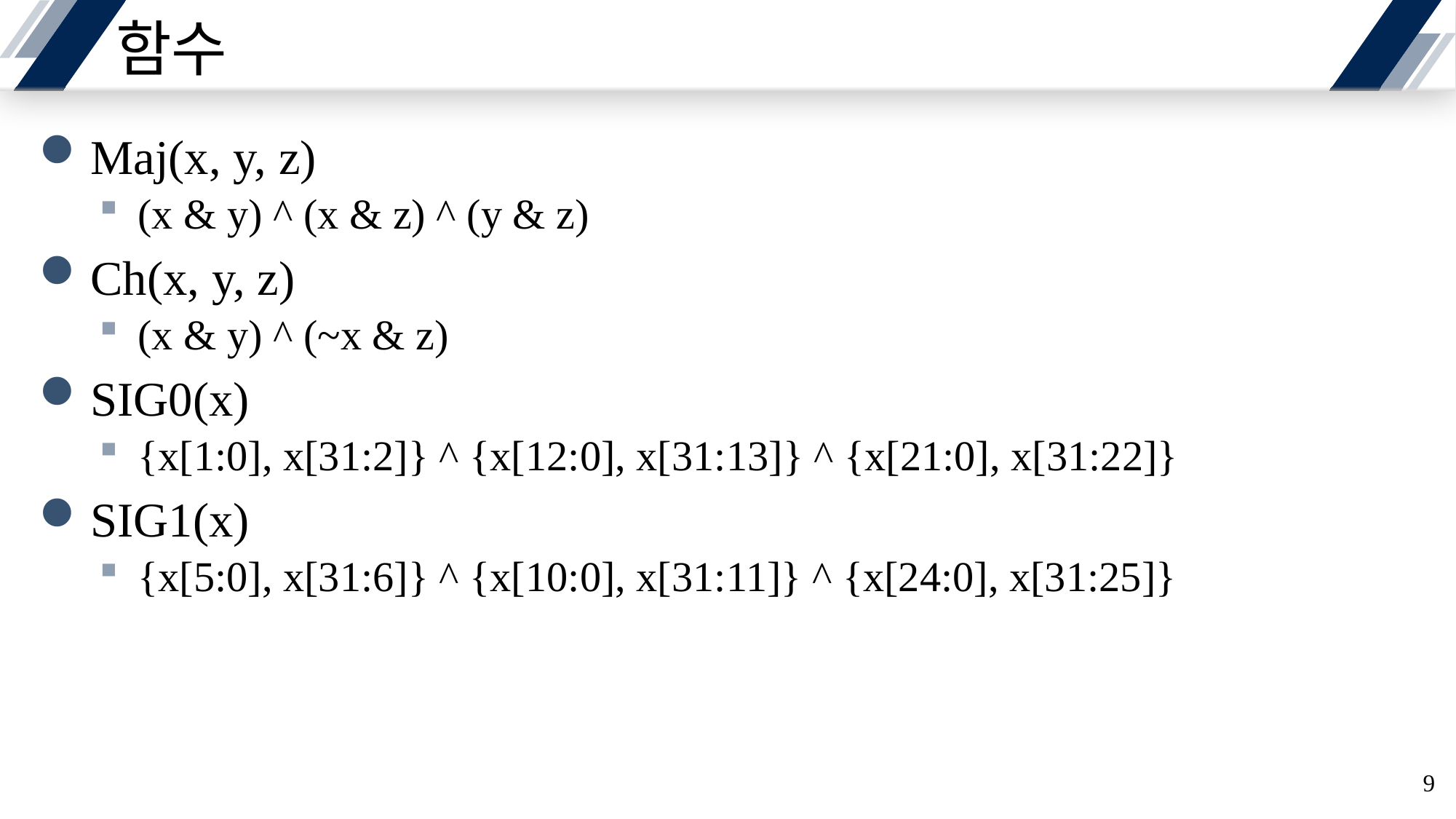

# 함수
Maj(x, y, z)
(x & y) ^ (x & z) ^ (y & z)
Ch(x, y, z)
(x & y) ^ (~x & z)
SIG0(x)
{x[1:0], x[31:2]} ^ {x[12:0], x[31:13]} ^ {x[21:0], x[31:22]}
SIG1(x)
{x[5:0], x[31:6]} ^ {x[10:0], x[31:11]} ^ {x[24:0], x[31:25]}

9